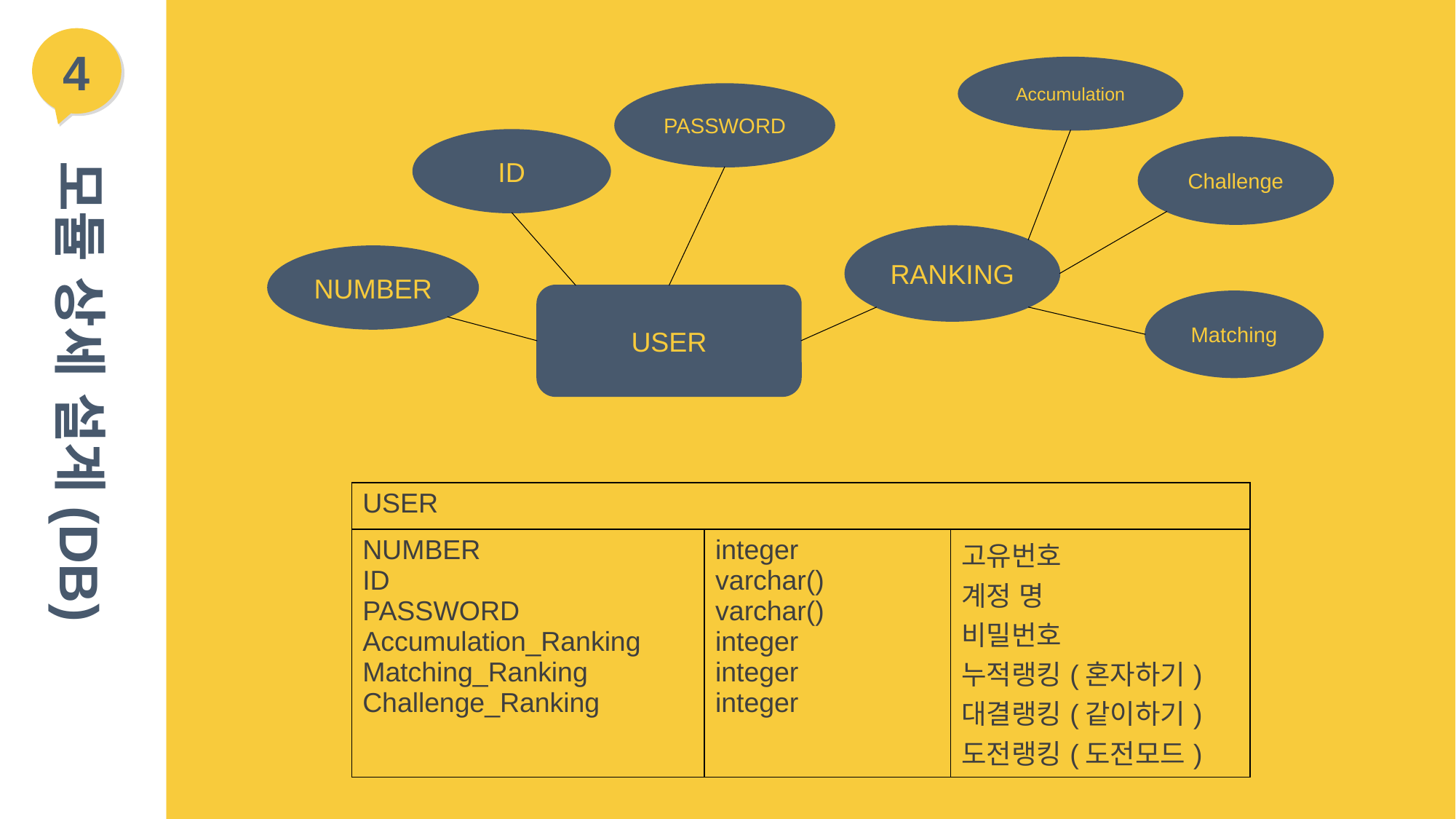

4

Accumulation
PASSWORD
ID
Challenge
모듈 상세 설계(DB)
RANKING
NUMBER
USER
Matching
| USER |  |  |
| --- | --- | --- |
| NUMBER ID PASSWORD Accumulation\_Ranking Matching\_Ranking Challenge\_Ranking | integer varchar() varchar() integer integer integer | 고유번호 계정 명 비밀번호 누적랭킹(혼자하기) 대결랭킹(같이하기) 도전랭킹(도전모드) |